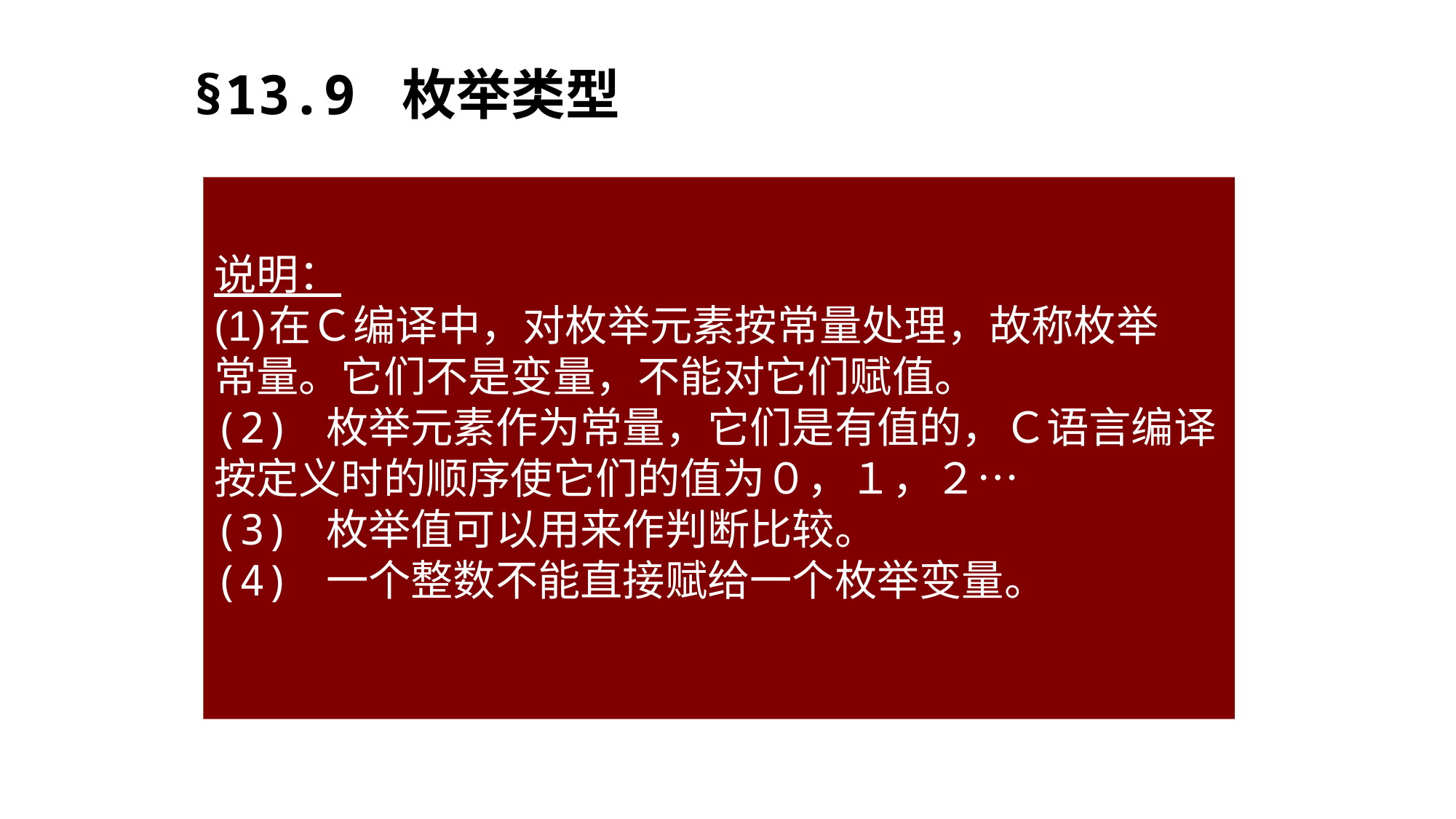

§13.9 枚举类型
说明：
在Ｃ编译中，对枚举元素按常量处理，故称枚举
常量。它们不是变量，不能对它们赋值。
(2) 枚举元素作为常量，它们是有值的，Ｃ语言编译
按定义时的顺序使它们的值为０，１，２…
(3) 枚举值可以用来作判断比较。
(4) 一个整数不能直接赋给一个枚举变量。